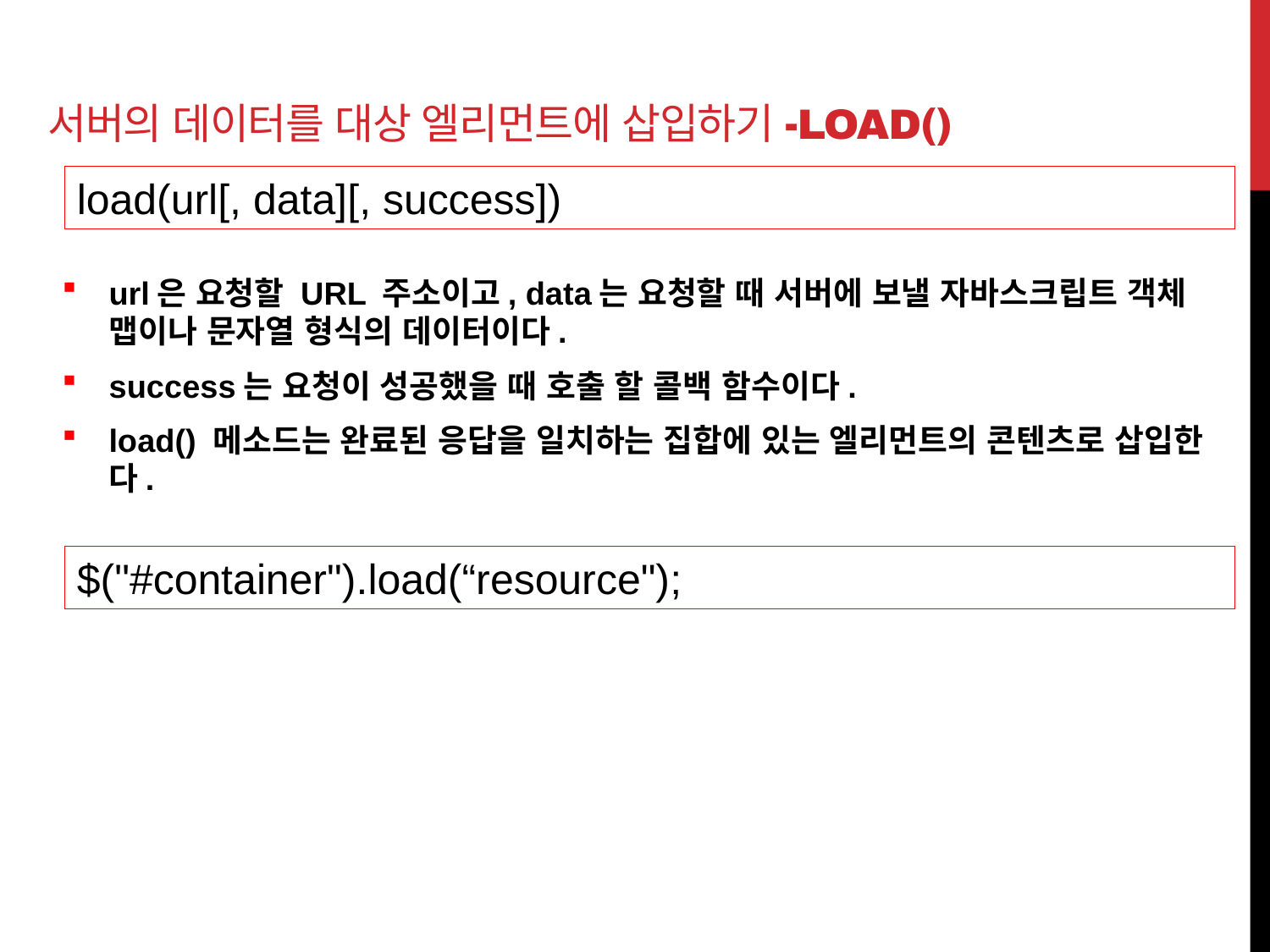

# 서버의 데이터를 대상 엘리먼트에 삽입하기-load()
load(url[, data][, success])
url은 요청할 URL 주소이고, data는 요청할 때 서버에 보낼 자바스크립트 객체 맵이나 문자열 형식의 데이터이다.
success는 요청이 성공했을 때 호출 할 콜백 함수이다.
load() 메소드는 완료된 응답을 일치하는 집합에 있는 엘리먼트의 콘텐츠로 삽입한다.

$("#container").load(“resource");